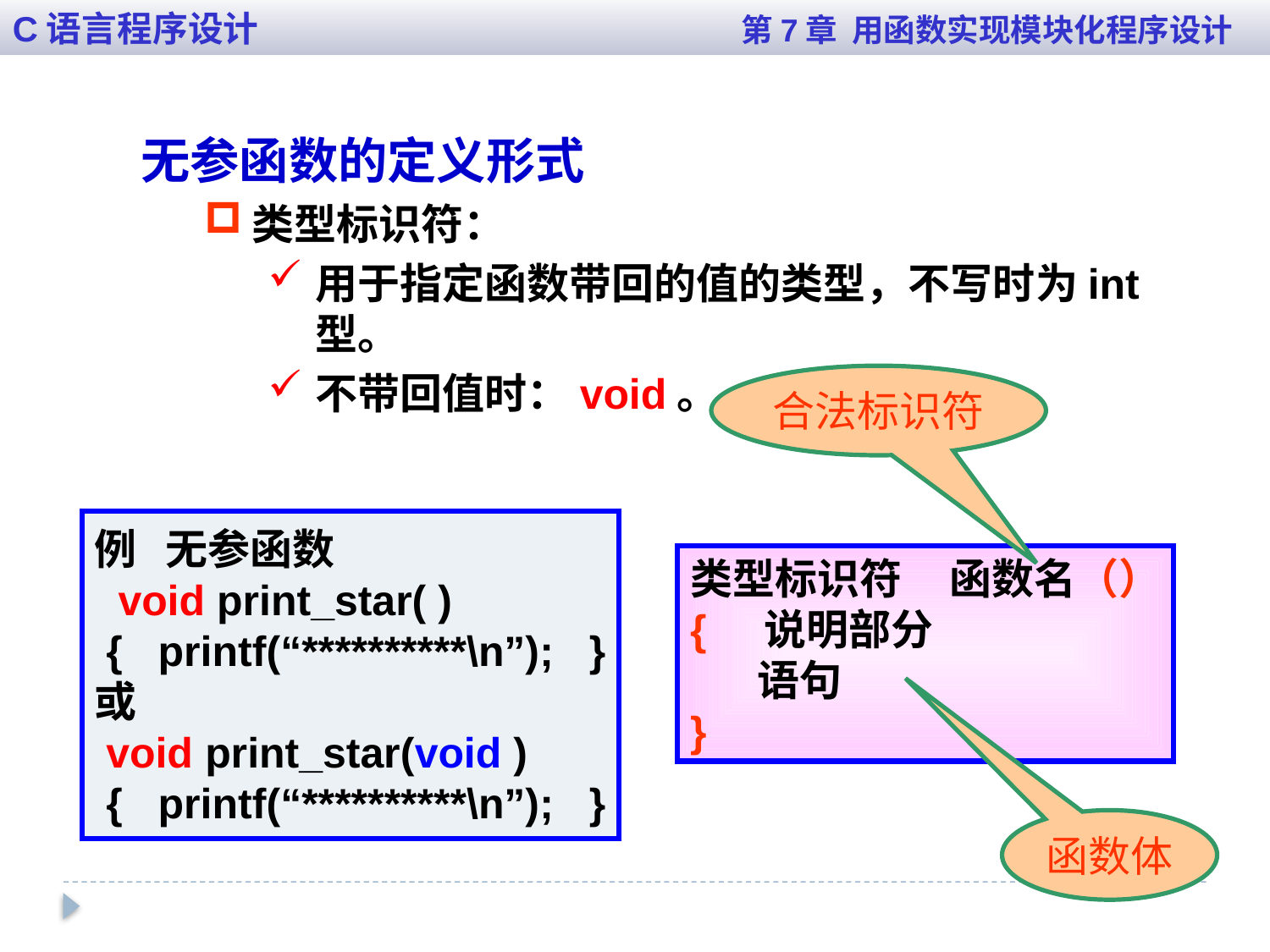

C语言程序设计                                                            第7章  用函数实现模块化程序设计
无参函数的定义形式
类型标识符：
用于指定函数带回的值的类型，不写时为int型。
不带回值时：void。
合法标识符
例   无参函数
  void print_star( )
 {   printf(“**********\n”);   }
或
 void print_star(void )
 {   printf(“**********\n”);   }
类型标识符     函数名（）
{    说明部分
      语句
}
函数体